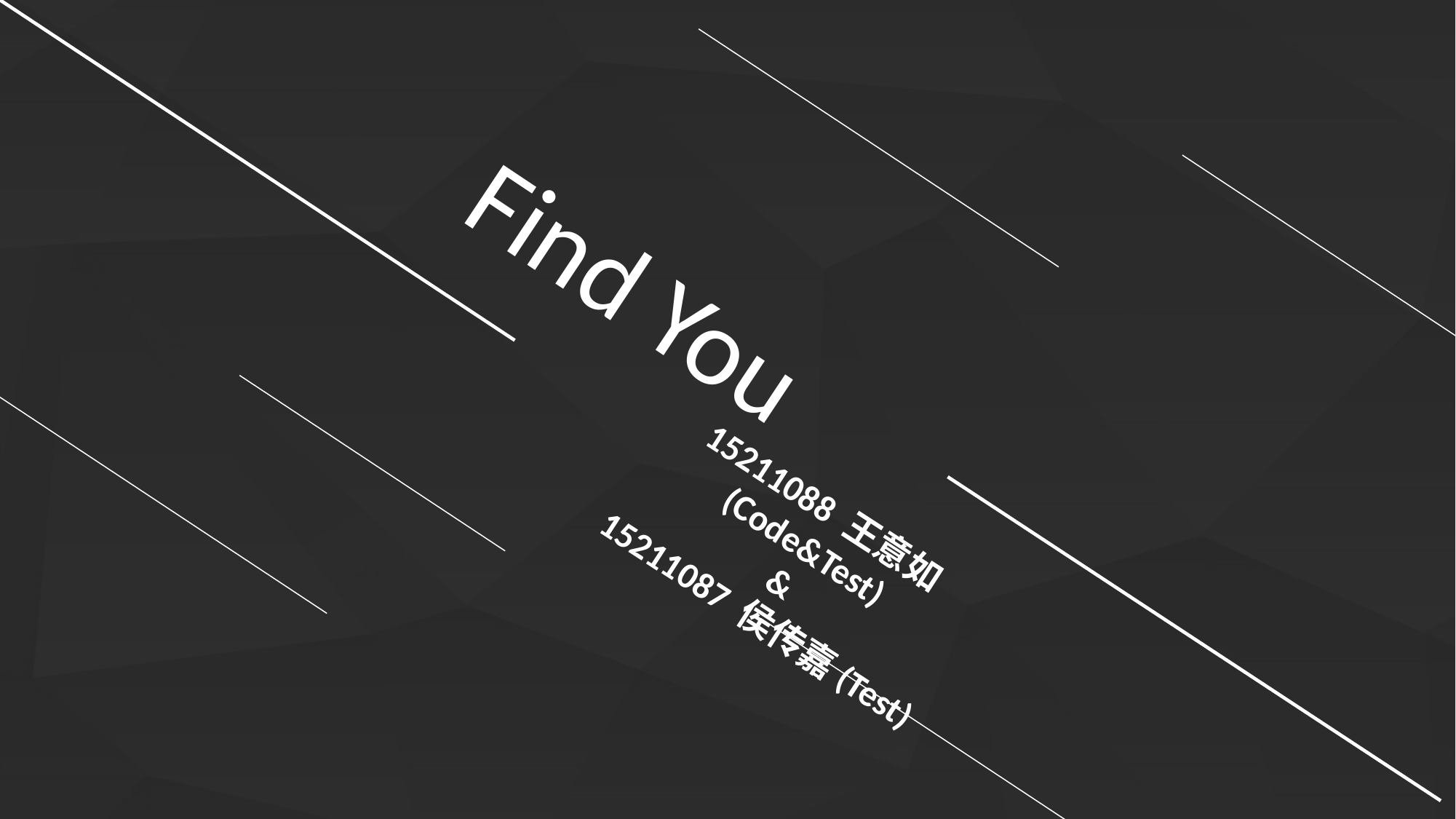

Find You
15211088 王意如(Code&Test)
&
15211087 侯传嘉(Test)